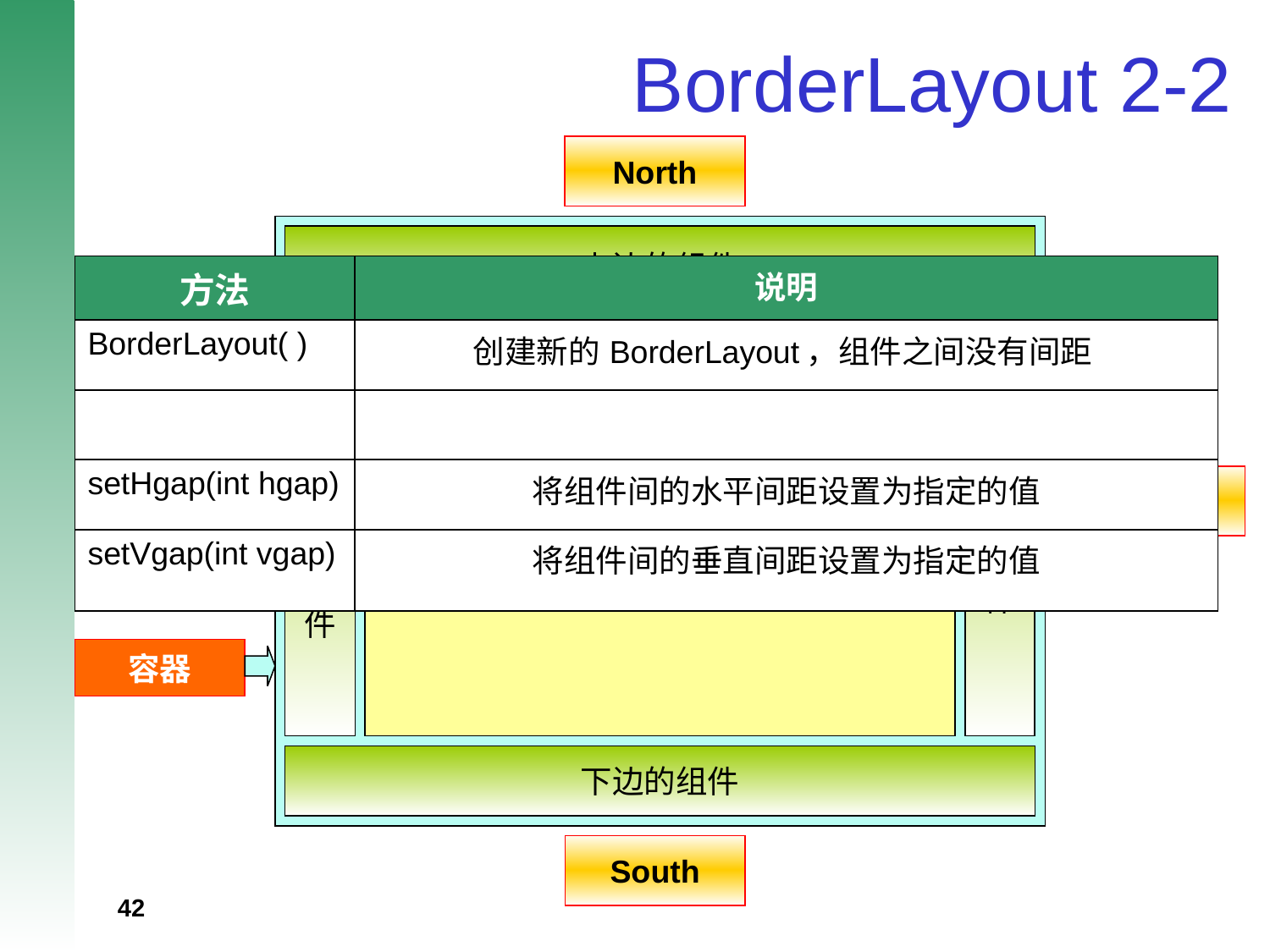

# BorderLayout 2-2
North

上边的组件

| 方法 | 说明 |
| --- | --- |
| BorderLayout( ) | 创建新的BorderLayout，组件之间没有间距 |
|  |  |
| setHgap(int hgap) | 将组件间的水平间距设置为指定的值 |
| setVgap(int vgap) | 将组件间的垂直间距设置为指定的值 |
 右
边
的
组
件

 左
边
的
组
件

West
Center
East
容器

下边的组件

South
42